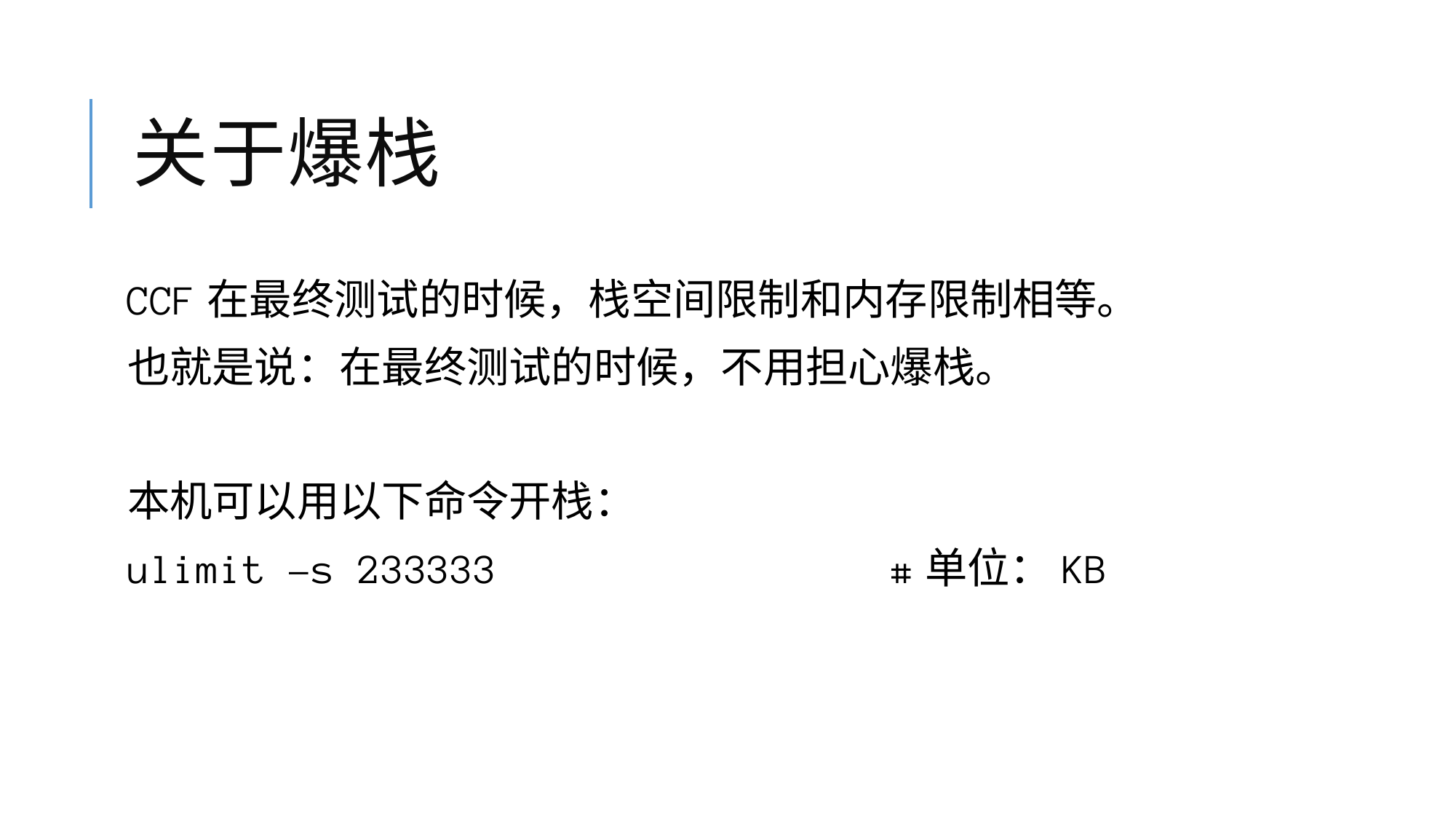

# 关于爆栈
CCF在最终测试的时候，栈空间限制和内存限制相等。
也就是说：在最终测试的时候，不用担心爆栈。

本机可以用以下命令开栈：
ulimit –s 233333  				#单位：KB